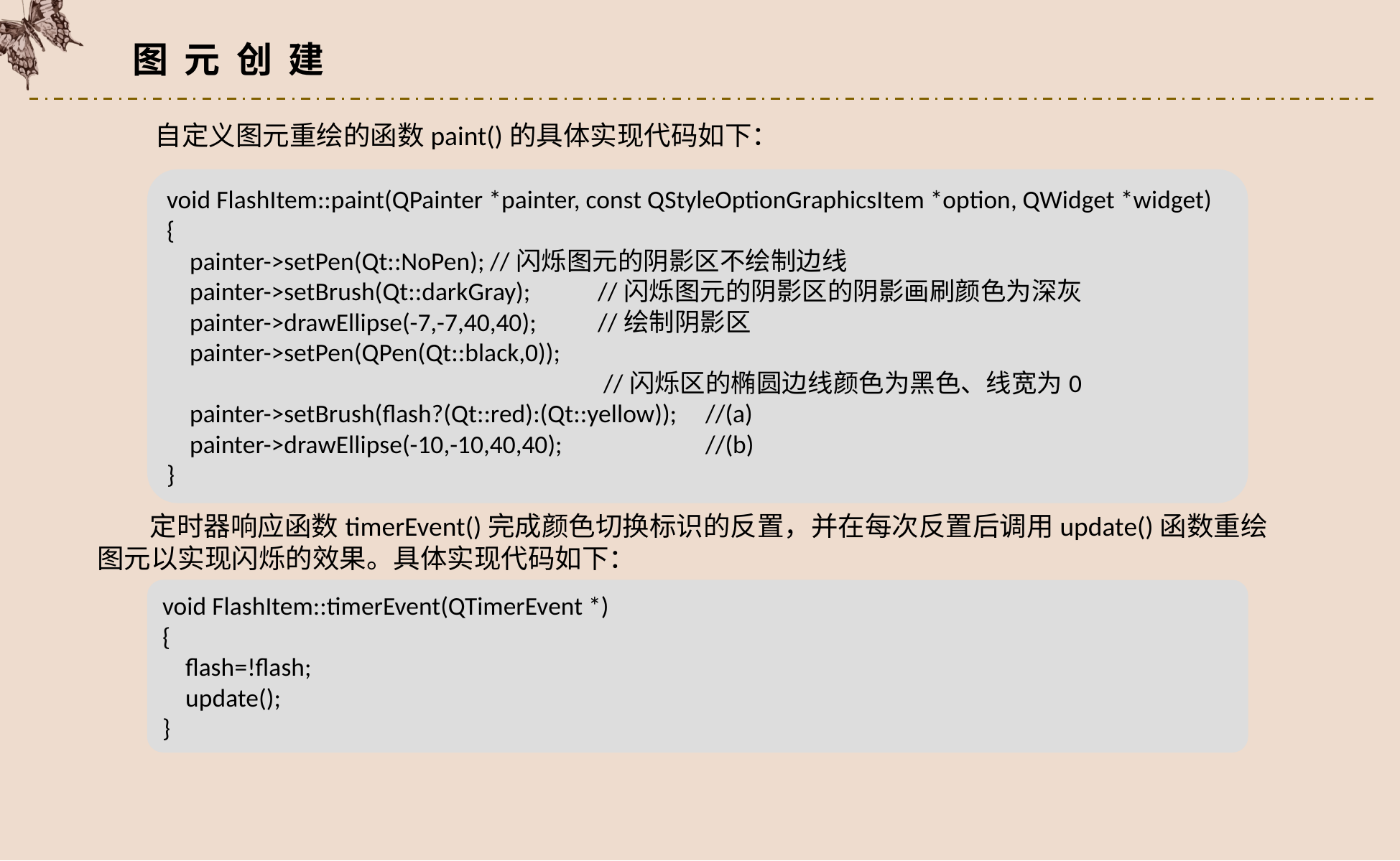

图  元  创  建
自定义图元重绘的函数paint()的具体实现代码如下：
void FlashItem::paint(QPainter *painter, const QStyleOptionGraphicsItem *option, QWidget *widget)
{
    painter->setPen(Qt::NoPen);	//闪烁图元的阴影区不绘制边线
    painter->setBrush(Qt::darkGray);	//闪烁图元的阴影区的阴影画刷颜色为深灰
    painter->drawEllipse(-7,-7,40,40);	//绘制阴影区
    painter->setPen(QPen(Qt::black,0));
				 //闪烁区的椭圆边线颜色为黑色、线宽为0
    painter->setBrush(flash?(Qt::red):(Qt::yellow));	//(a)
    painter->drawEllipse(-10,-10,40,40);		//(b)
}
定时器响应函数timerEvent()完成颜色切换标识的反置，并在每次反置后调用update()函数重绘图元以实现闪烁的效果。具体实现代码如下：
void FlashItem::timerEvent(QTimerEvent *)
{
    flash=!flash;
    update();
}